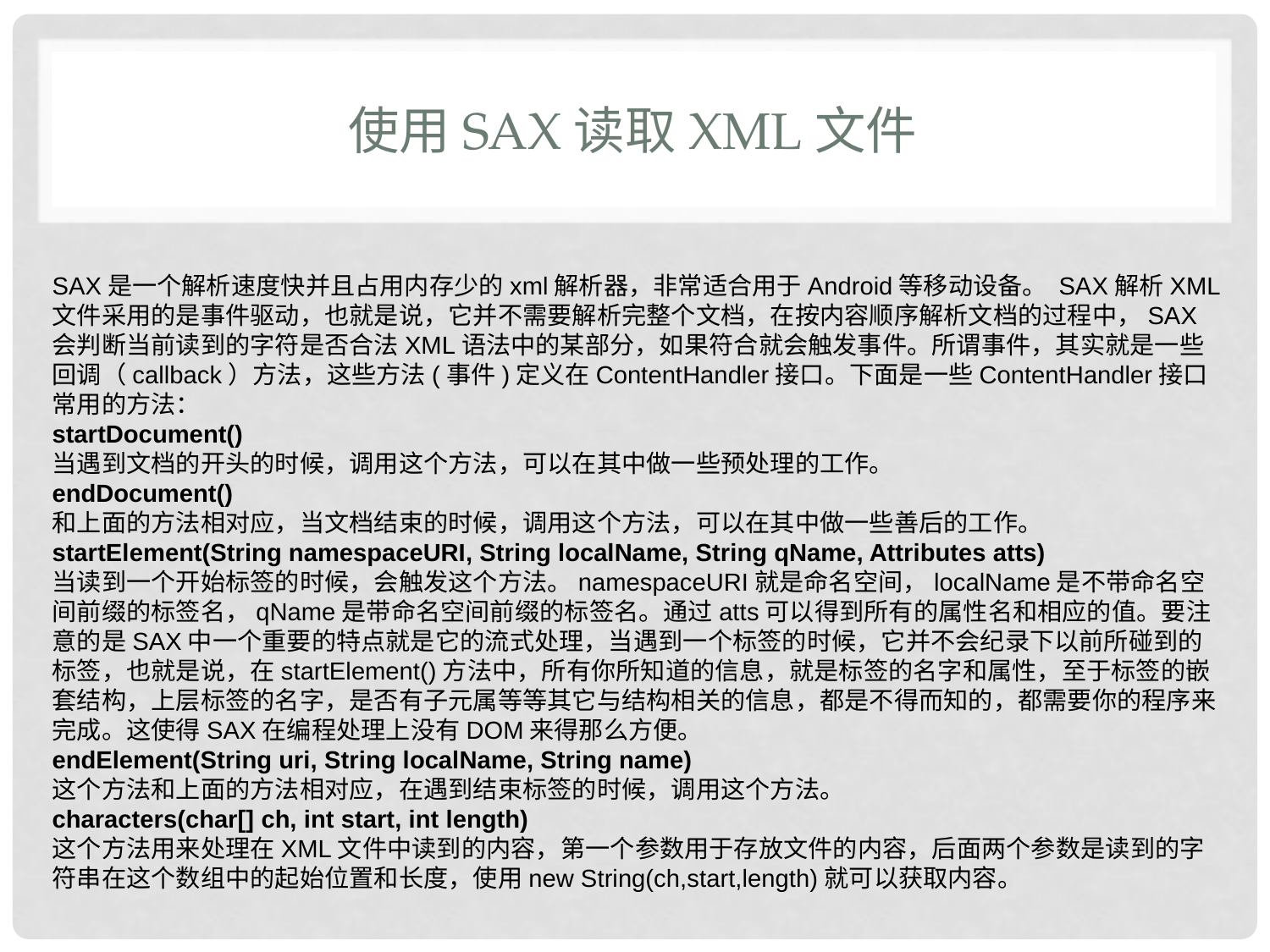

# 使用SAX读取XML文件
SAX是一个解析速度快并且占用内存少的xml解析器，非常适合用于Android等移动设备。 SAX解析XML文件采用的是事件驱动，也就是说，它并不需要解析完整个文档，在按内容顺序解析文档的过程中，SAX会判断当前读到的字符是否合法XML语法中的某部分，如果符合就会触发事件。所谓事件，其实就是一些回调（callback）方法，这些方法(事件)定义在ContentHandler接口。下面是一些ContentHandler接口常用的方法：
startDocument()
当遇到文档的开头的时候，调用这个方法，可以在其中做一些预处理的工作。
endDocument()
和上面的方法相对应，当文档结束的时候，调用这个方法，可以在其中做一些善后的工作。
startElement(String namespaceURI, String localName, String qName, Attributes atts)
当读到一个开始标签的时候，会触发这个方法。namespaceURI就是命名空间，localName是不带命名空间前缀的标签名，qName是带命名空间前缀的标签名。通过atts可以得到所有的属性名和相应的值。要注意的是SAX中一个重要的特点就是它的流式处理，当遇到一个标签的时候，它并不会纪录下以前所碰到的标签，也就是说，在startElement()方法中，所有你所知道的信息，就是标签的名字和属性，至于标签的嵌套结构，上层标签的名字，是否有子元属等等其它与结构相关的信息，都是不得而知的，都需要你的程序来完成。这使得SAX在编程处理上没有DOM来得那么方便。
endElement(String uri, String localName, String name)
这个方法和上面的方法相对应，在遇到结束标签的时候，调用这个方法。
characters(char[] ch, int start, int length)
这个方法用来处理在XML文件中读到的内容，第一个参数用于存放文件的内容，后面两个参数是读到的字符串在这个数组中的起始位置和长度，使用new String(ch,start,length)就可以获取内容。